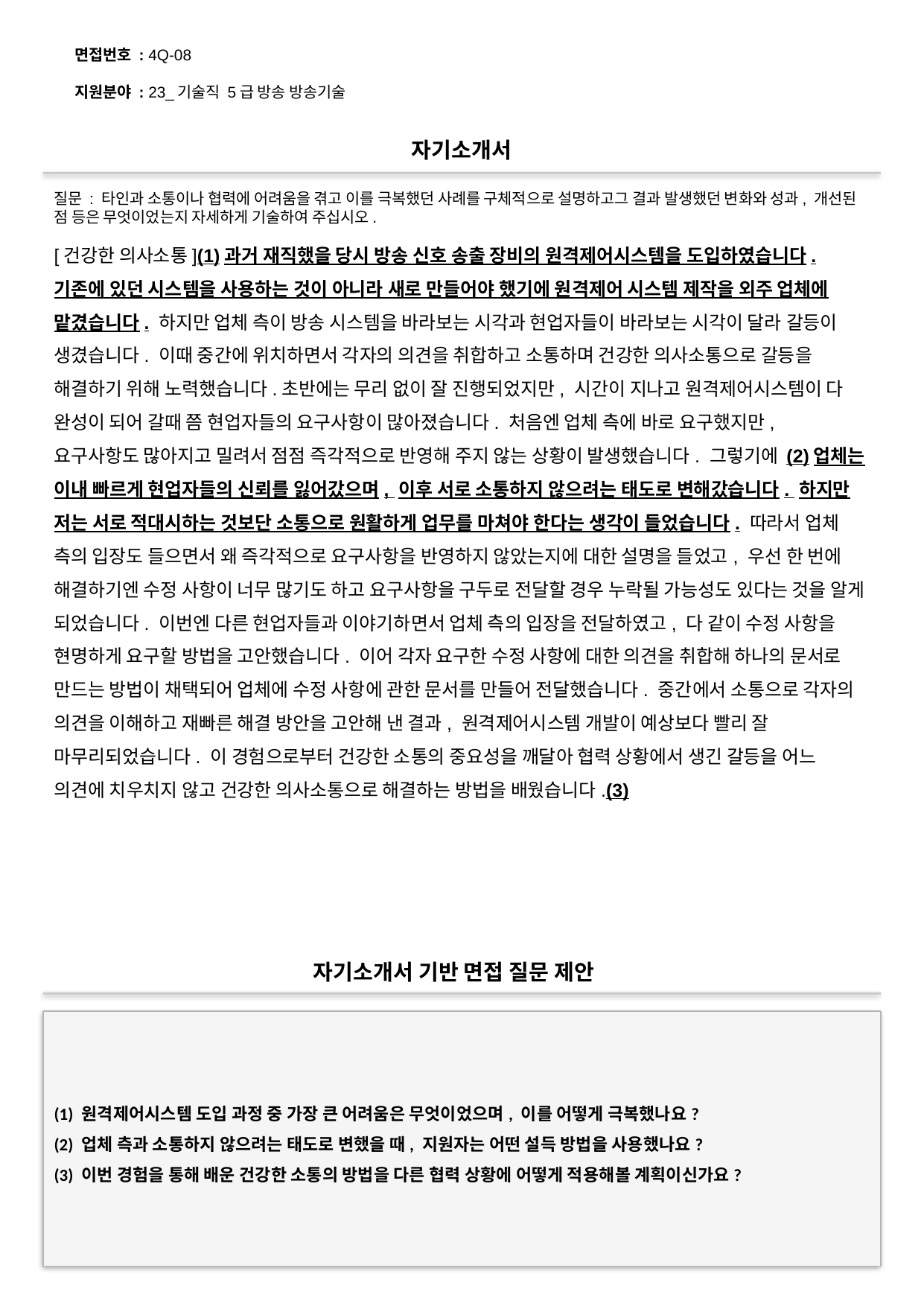

면접번호 : 4Q-08

지원분야 : 23_기술직 5급 방송 방송기술
#

자기소개서

질문 : 타인과 소통이나 협력에 어려움을 겪고 이를 극복했던 사례를 구체적으로 설명하고그 결과 발생했던 변화와 성과, 개선된 점 등은 무엇이었는지 자세하게 기술하여 주십시오.

[건강한 의사소통](1)과거 재직했을 당시 방송 신호 송출 장비의 원격제어시스템을 도입하였습니다. 기존에 있던 시스템을 사용하는 것이 아니라 새로 만들어야 했기에 원격제어 시스템 제작을 외주 업체에 맡겼습니다. 하지만 업체 측이 방송 시스템을 바라보는 시각과 현업자들이 바라보는 시각이 달라 갈등이 생겼습니다. 이때 중간에 위치하면서 각자의 의견을 취합하고 소통하며 건강한 의사소통으로 갈등을 해결하기 위해 노력했습니다.초반에는 무리 없이 잘 진행되었지만, 시간이 지나고 원격제어시스템이 다 완성이 되어 갈때 쯤 현업자들의 요구사항이 많아졌습니다. 처음엔 업체 측에 바로 요구했지만, 요구사항도 많아지고 밀려서 점점 즉각적으로 반영해 주지 않는 상황이 발생했습니다. 그렇기에 (2)업체는 이내 빠르게 현업자들의 신뢰를 잃어갔으며, 이후 서로 소통하지 않으려는 태도로 변해갔습니다. 하지만 저는 서로 적대시하는 것보단 소통으로 원활하게 업무를 마쳐야 한다는 생각이 들었습니다. 따라서 업체 측의 입장도 들으면서 왜 즉각적으로 요구사항을 반영하지 않았는지에 대한 설명을 들었고, 우선 한 번에 해결하기엔 수정 사항이 너무 많기도 하고 요구사항을 구두로 전달할 경우 누락될 가능성도 있다는 것을 알게 되었습니다. 이번엔 다른 현업자들과 이야기하면서 업체 측의 입장을 전달하였고, 다 같이 수정 사항을 현명하게 요구할 방법을 고안했습니다. 이어 각자 요구한 수정 사항에 대한 의견을 취합해 하나의 문서로 만드는 방법이 채택되어 업체에 수정 사항에 관한 문서를 만들어 전달했습니다. 중간에서 소통으로 각자의 의견을 이해하고 재빠른 해결 방안을 고안해 낸 결과, 원격제어시스템 개발이 예상보다 빨리 잘 마무리되었습니다. 이 경험으로부터 건강한 소통의 중요성을 깨달아 협력 상황에서 생긴 갈등을 어느 의견에 치우치지 않고 건강한 의사소통으로 해결하는 방법을 배웠습니다.(3)

자기소개서 기반 면접 질문 제안

(1) 원격제어시스템 도입 과정 중 가장 큰 어려움은 무엇이었으며, 이를 어떻게 극복했나요?
(2) 업체 측과 소통하지 않으려는 태도로 변했을 때, 지원자는 어떤 설득 방법을 사용했나요?
(3) 이번 경험을 통해 배운 건강한 소통의 방법을 다른 협력 상황에 어떻게 적용해볼 계획이신가요?